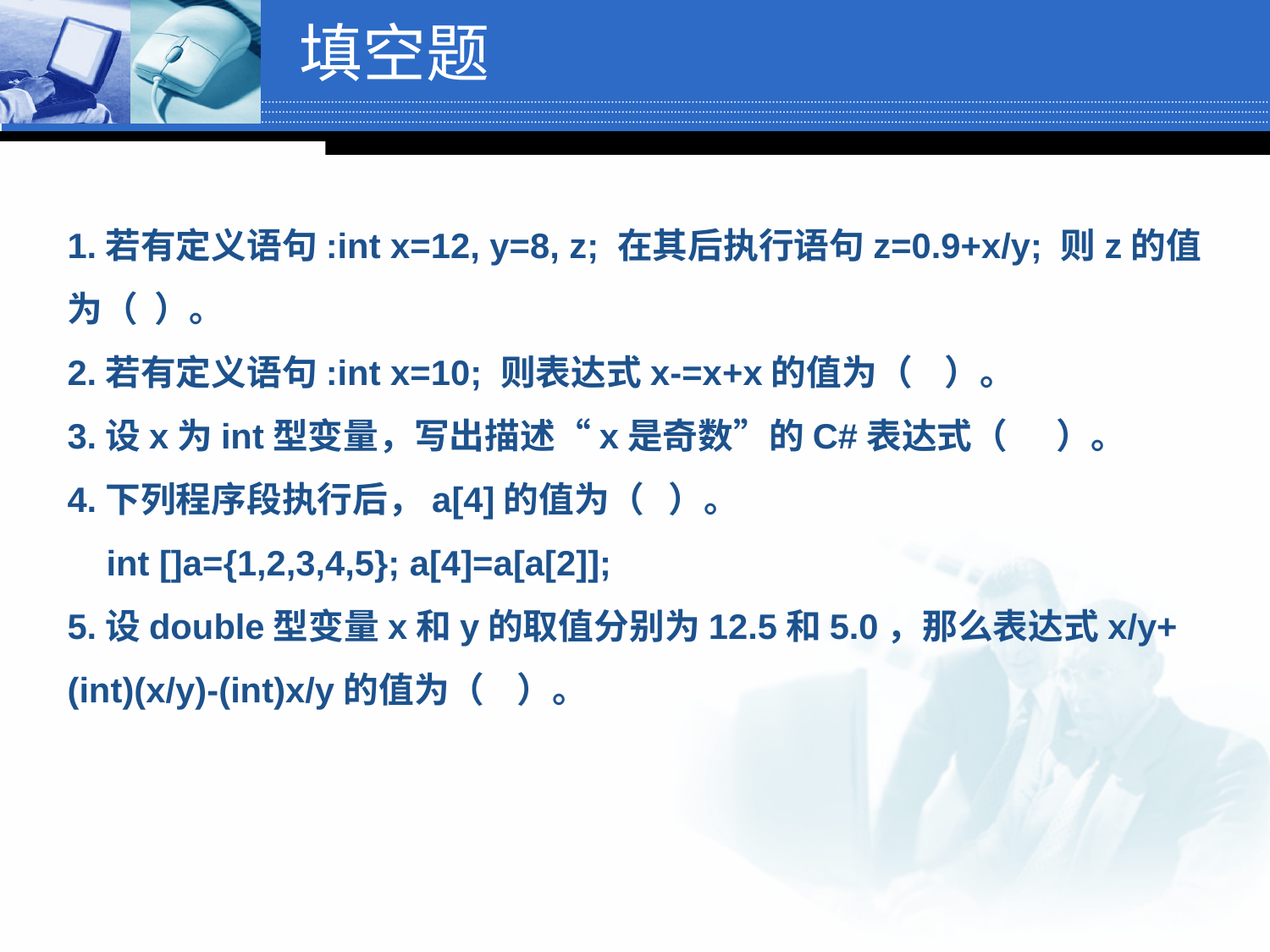

# 填空题
1.若有定义语句:int x=12, y=8, z; 在其后执行语句z=0.9+x/y; 则z的值为（  ）。
2.若有定义语句:int x=10; 则表达式x-=x+x的值为（    ）。
3.设x为int型变量，写出描述“x是奇数”的C#表达式（      ）。
4.下列程序段执行后，a[4]的值为（   ）。
    int []a={1,2,3,4,5}; a[4]=a[a[2]];
5.设double型变量x和y的取值分别为12.5和5.0，那么表达式x/y+(int)(x/y)-(int)x/y的值为（    ）。